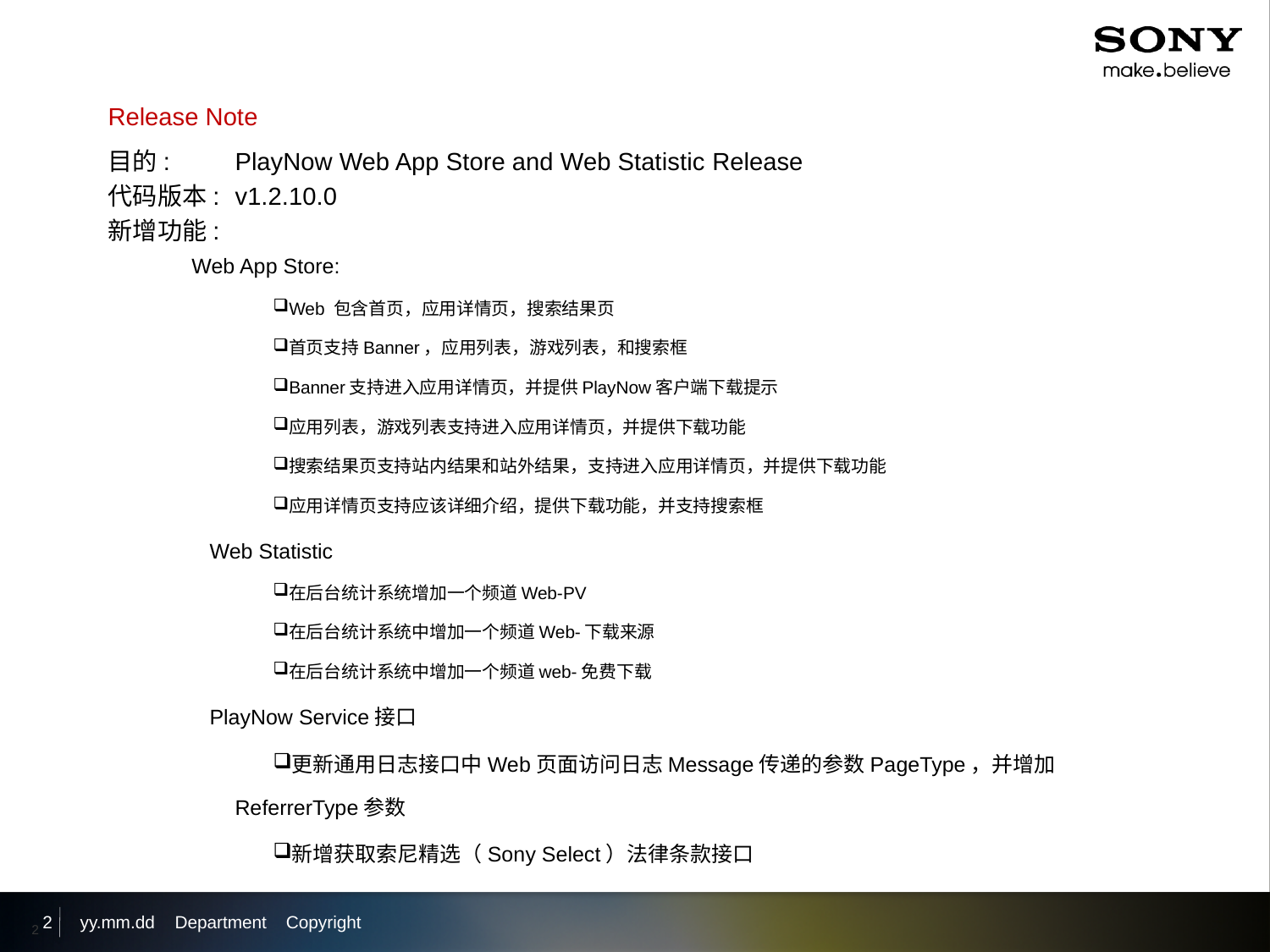

Release Note

目的:     	PlayNow Web App Store and Web Statistic Release
代码版本:	v1.2.10.0
新增功能:
            Web App Store:
Web 包含首页，应用详情页，搜索结果页
首页支持Banner，应用列表，游戏列表，和搜索框
Banner支持进入应用详情页，并提供PlayNow客户端下载提示
应用列表，游戏列表支持进入应用详情页，并提供下载功能
搜索结果页支持站内结果和站外结果，支持进入应用详情页，并提供下载功能
应用详情页支持应该详细介绍，提供下载功能，并支持搜索框
Web Statistic
在后台统计系统增加一个频道Web-PV
在后台统计系统中增加一个频道Web-下载来源
在后台统计系统中增加一个频道web-免费下载
PlayNow Service接口
更新通用日志接口中Web页面访问日志Message传递的参数PageType，并增加ReferrerType参数
新增获取索尼精选（Sony Select）法律条款接口

2
yy.mm.dd
Department    Copyright